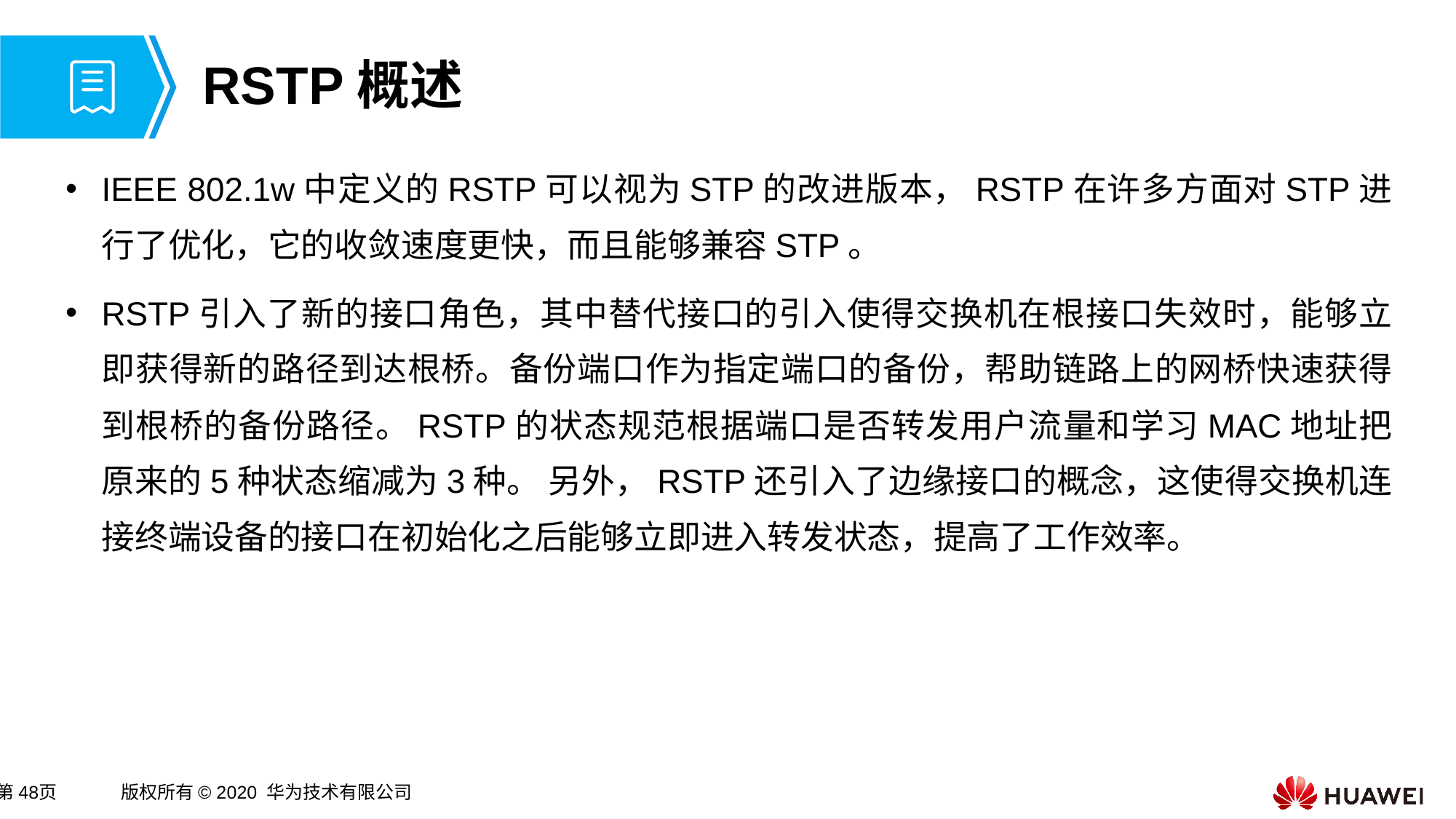

# RSTP概述
IEEE 802.1w中定义的RSTP可以视为STP的改进版本，RSTP在许多方面对STP进行了优化，它的收敛速度更快，而且能够兼容STP。
RSTP引入了新的接口角色，其中替代接口的引入使得交换机在根接口失效时，能够立即获得新的路径到达根桥。备份端口作为指定端口的备份，帮助链路上的网桥快速获得到根桥的备份路径。RSTP的状态规范根据端口是否转发用户流量和学习MAC地址把原来的5种状态缩减为3种。 另外，RSTP还引入了边缘接口的概念，这使得交换机连接终端设备的接口在初始化之后能够立即进入转发状态，提高了工作效率。